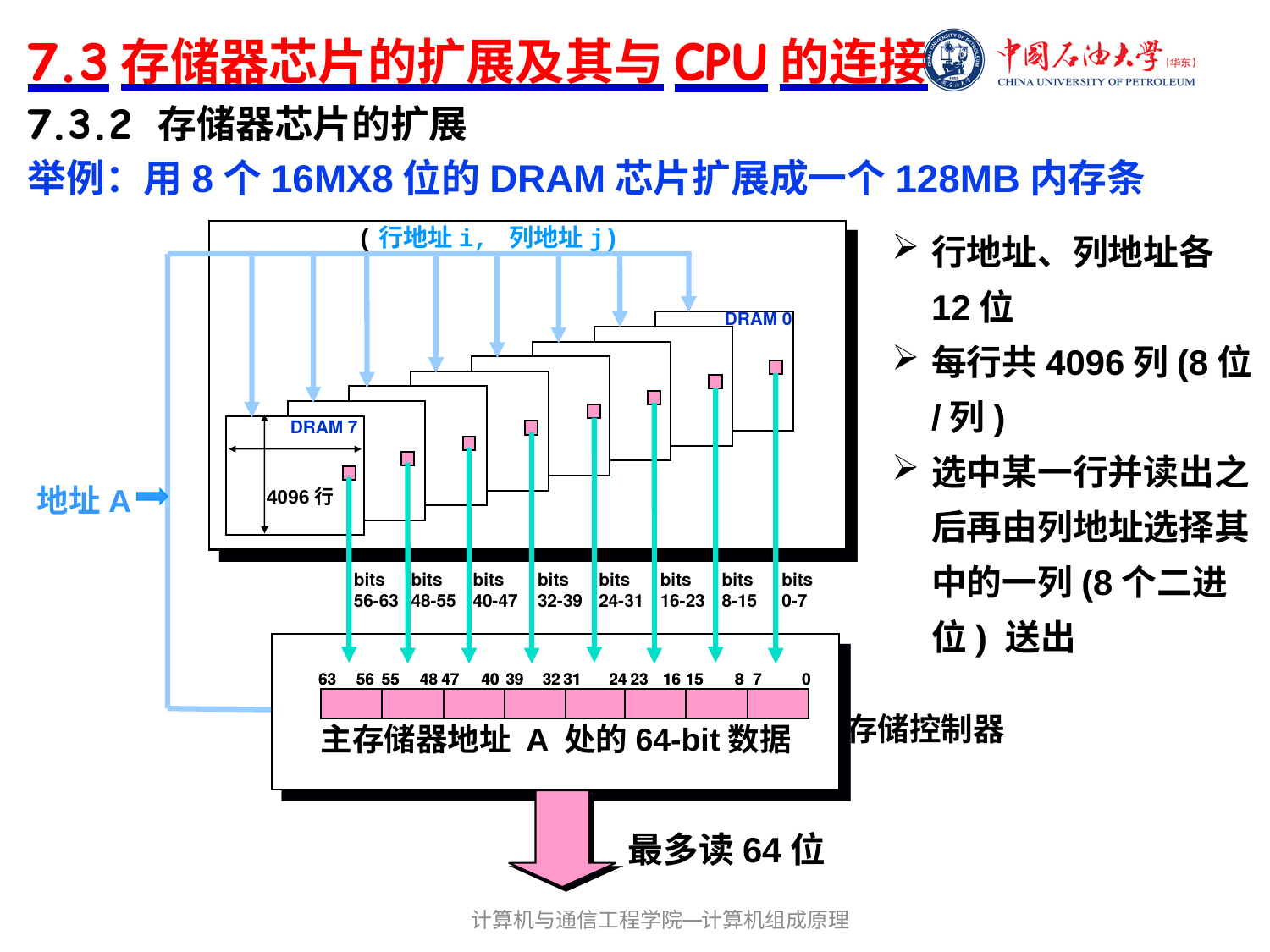

# 7.3存储器芯片的扩展及其与CPU的连接
7.3.2 存储器芯片的扩展
举例：用8个16MX8位的DRAM芯片扩展成一个128MB内存条
行地址、列地址各12位
每行共4096列(8位/列)
选中某一行并读出之后再由列地址选择其中的一列(8个二进位) 送出
(行地址i, 列地址j)

DRAM 0

bits
56-63
bits
48-55
bits
40-47
bits
32-39
bits
24-31
bits
16-23
bits
8-15
bits
0-7

DRAM 7

地址A
4096行

63
56
55
48
47
40
39
32
31
24
23
16
15
8
7
0

63
56
55
48
47
40
39
32
31
24
23
16
15
8
7
0

主存储器地址 A 处的64-bit数据
存储控制器

 最多读64位
计算机与通信工程学院—计算机组成原理
39